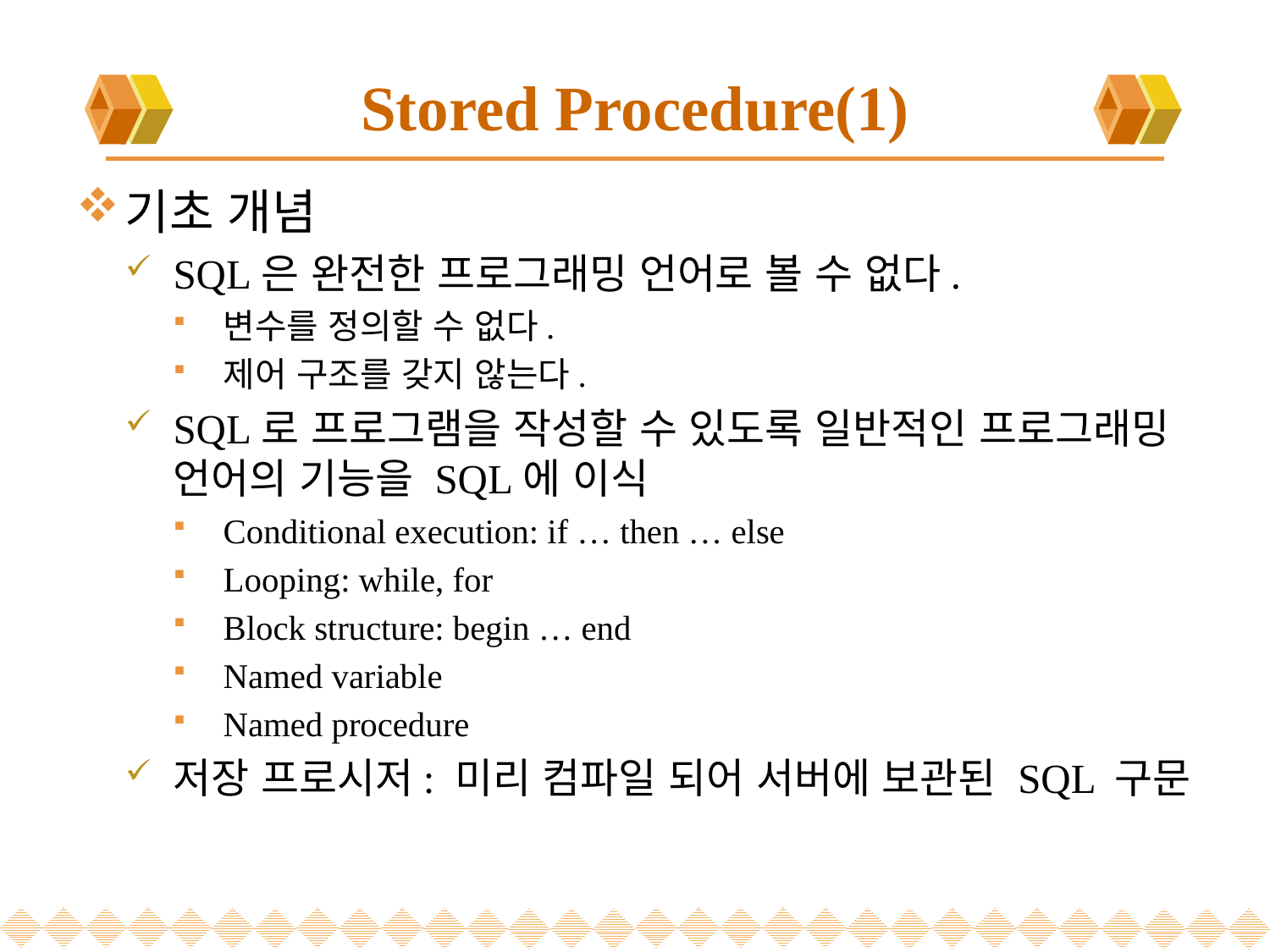

# Stored Procedure(1)
기초 개념
SQL은 완전한 프로그래밍 언어로 볼 수 없다.
변수를 정의할 수 없다.
제어 구조를 갖지 않는다.
SQL로 프로그램을 작성할 수 있도록 일반적인 프로그래밍 언어의 기능을 SQL에 이식
Conditional execution: if … then … else
Looping: while, for
Block structure: begin … end
Named variable
Named procedure
저장 프로시저: 미리 컴파일 되어 서버에 보관된 SQL 구문